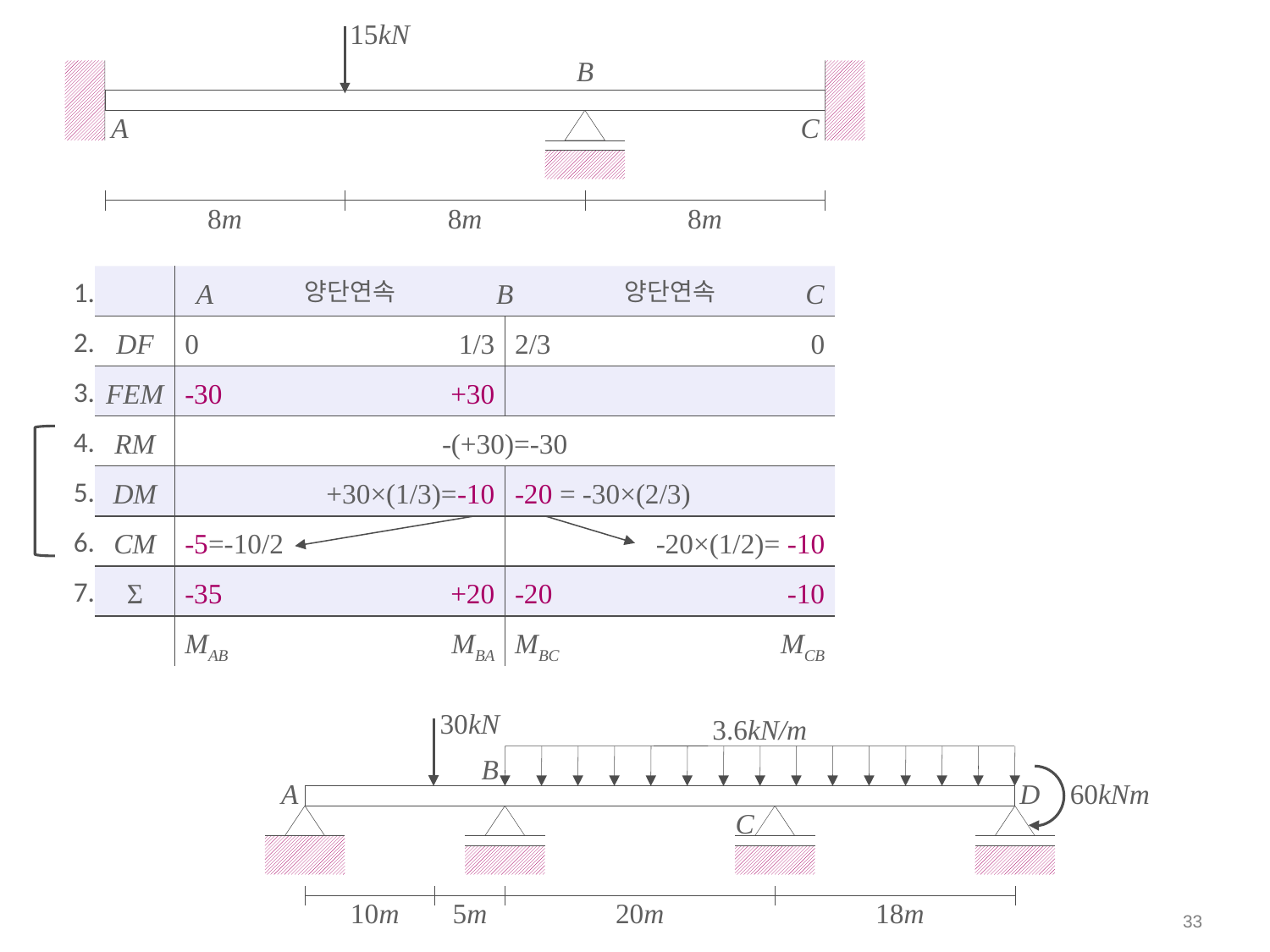

15kN
B

A
C
8m
8m
8m

1.
A
양단연속
B
양단연속
C
2.
DF
0
1/3
2/3
0
3.
FEM

-30

+30

4.
RM
-(+30)=-30
5.
DM
+30×(1/3)=-10
-20 = -30×(2/3)
6.
CM
-5=-10/2
-20×(1/2)= -10

7.
Ʃ
-35
+20
-20
-10
MAB
MBA
MBC
MCB
30kN
3.6kN/m
B

A
D
60kNm

C
10m
5m
20m
18m